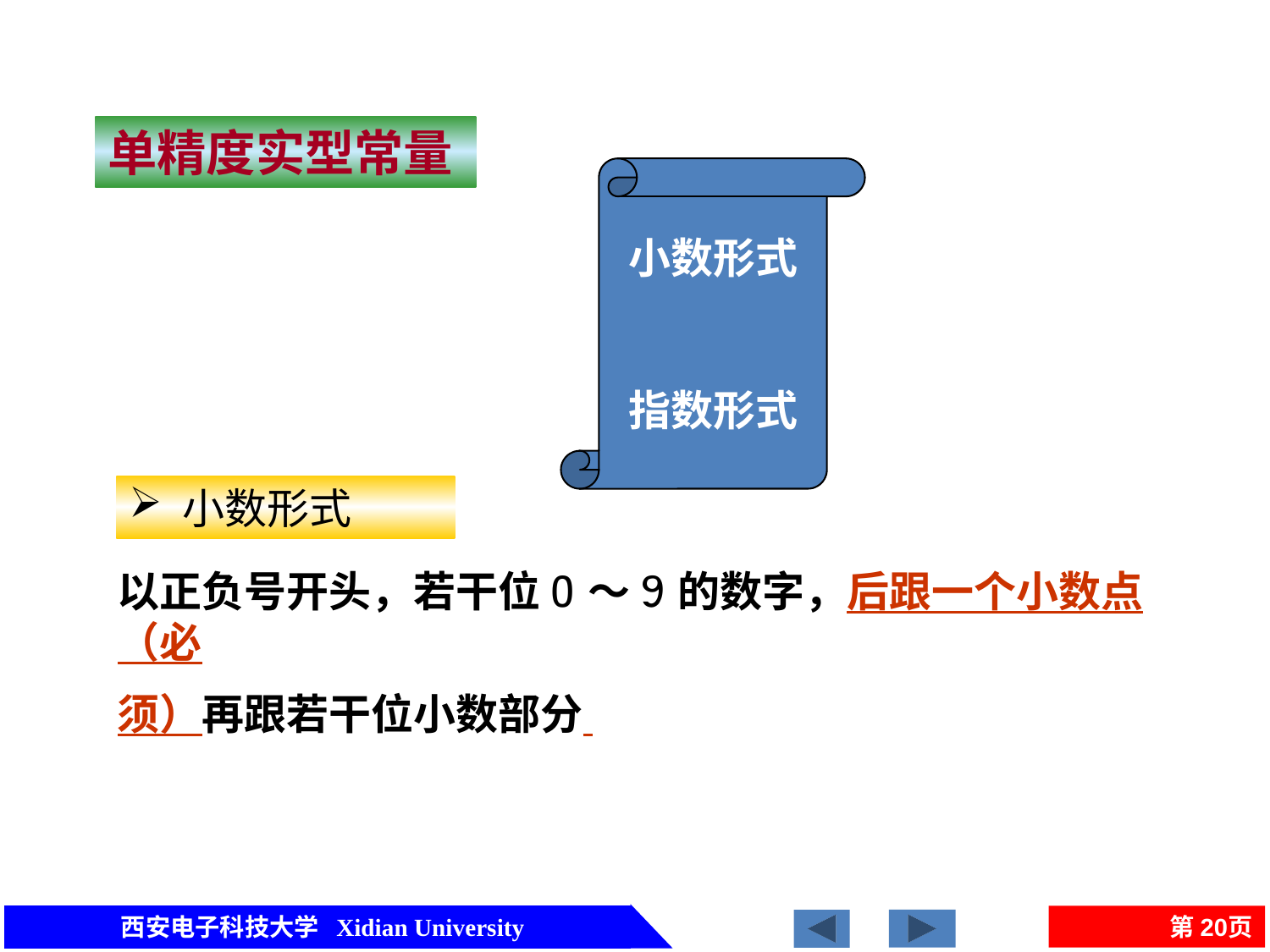

单精度实型常量
小数形式

指数形式
 小数形式
以正负号开头，若干位0～9的数字，后跟一个小数点（必
须）再跟若干位小数部分